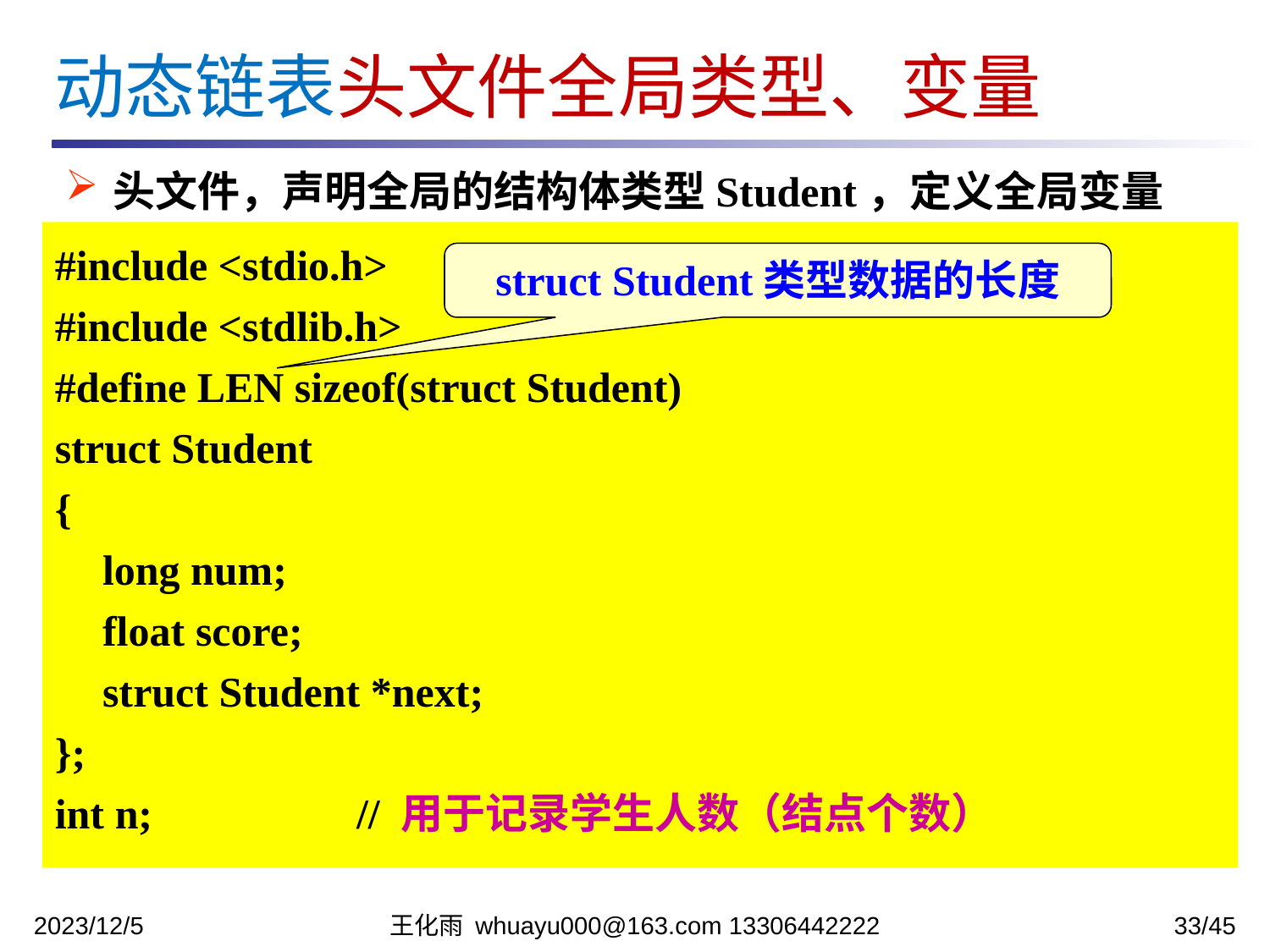

动态链表头文件全局类型、变量
头文件，声明全局的结构体类型Student，定义全局变量n。
#include <stdio.h>
#include <stdlib.h>
#define LEN sizeof(struct Student)
struct Student
{
	long num;
	float score;
	struct Student *next;
};
int n;		// 用于记录学生人数（结点个数）
struct Student类型数据的长度
2023/12/5
王化雨 whuayu000@163.com 13306442222
33/45